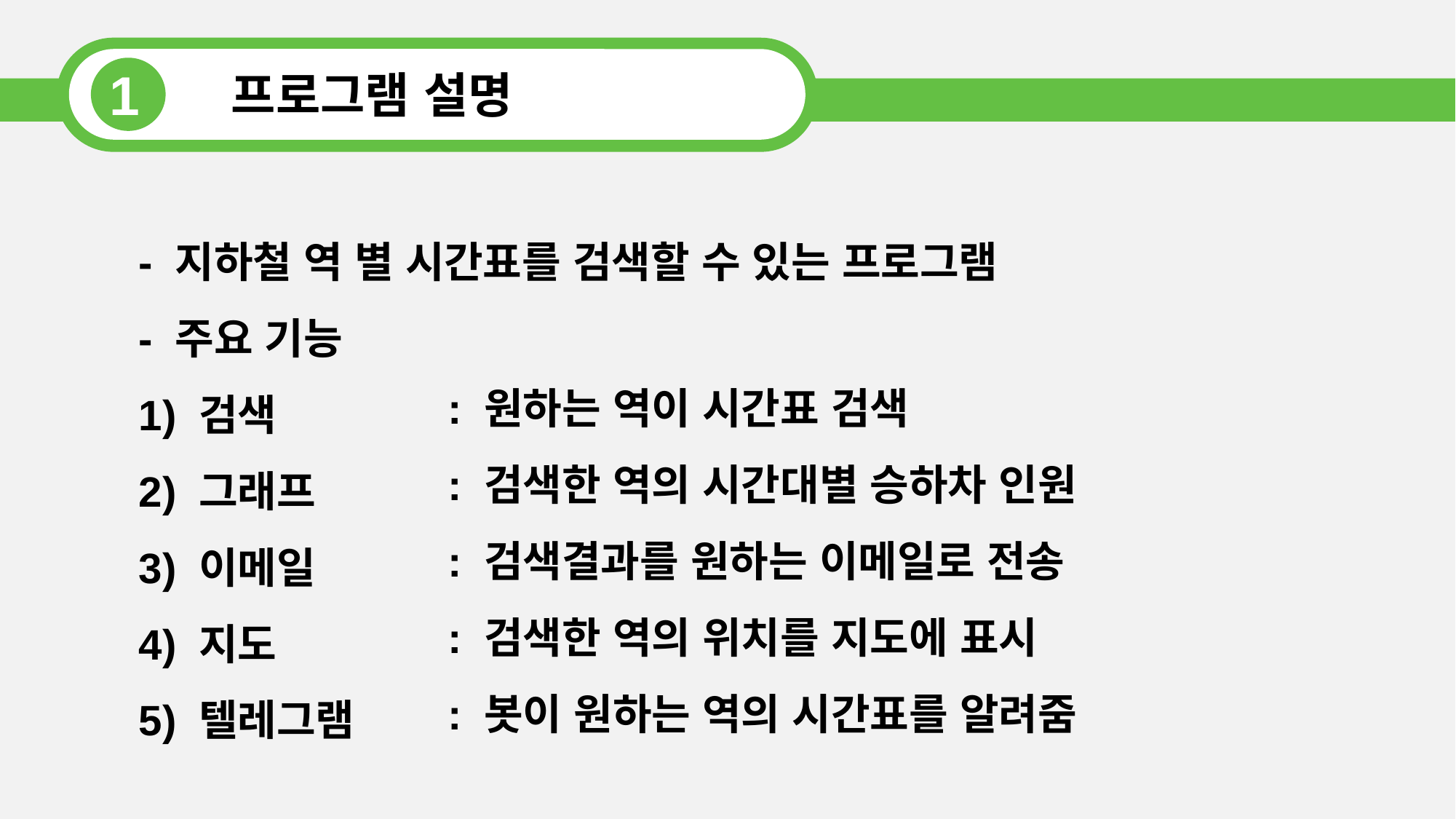

1

프로그램 설명

- 지하철 역 별 시간표를 검색할 수 있는 프로그램
- 주요 기능
1) 검색
2) 그래프
3) 이메일
4) 지도
5) 텔레그램
: 원하는 역이 시간표 검색
: 검색한 역의 시간대별 승하차 인원
: 검색결과를 원하는 이메일로 전송
: 검색한 역의 위치를 지도에 표시
: 봇이 원하는 역의 시간표를 알려줌